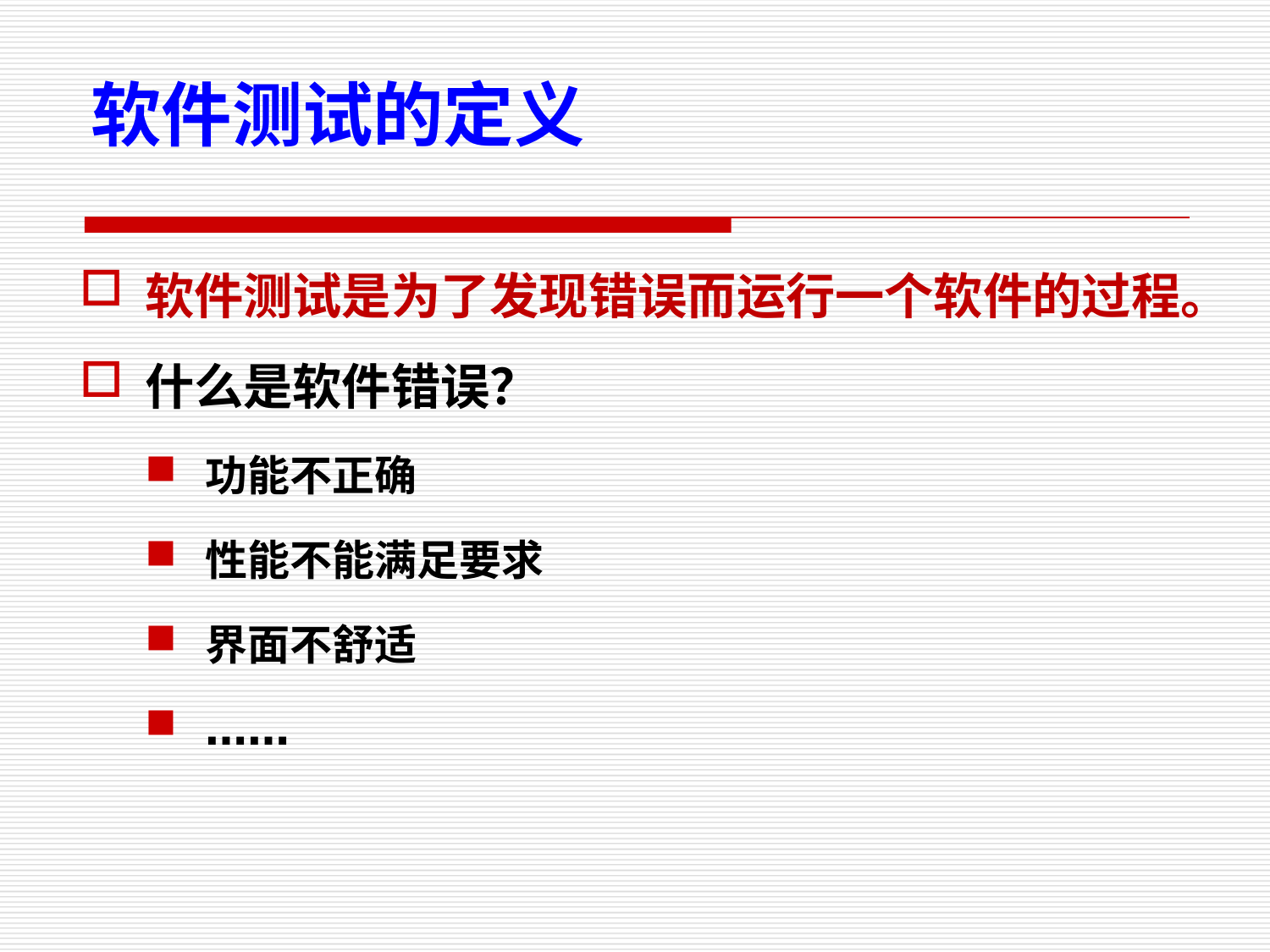

软件测试的定义
软件测试是为了发现错误而运行一个软件的过程。
什么是软件错误？
功能不正确
性能不能满足要求
界面不舒适
……